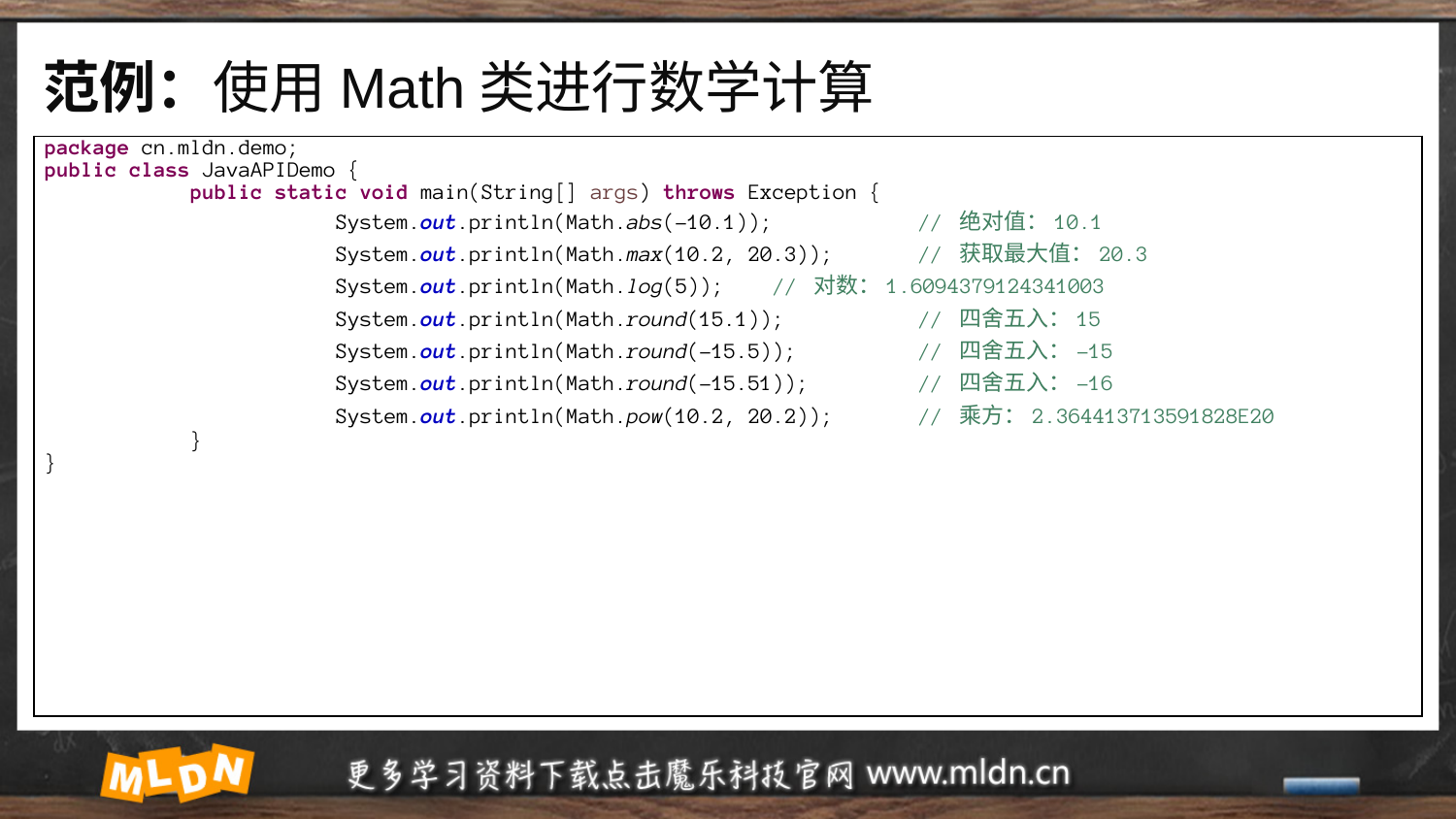

# 范例：使用Math类进行数学计算
| package cn.mldn.demo; public class JavaAPIDemo { public static void main(String[] args) throws Exception { System.out.println(Math.abs(-10.1)); // 绝对值：10.1 System.out.println(Math.max(10.2, 20.3)); // 获取最大值：20.3 System.out.println(Math.log(5)); // 对数：1.6094379124341003 System.out.println(Math.round(15.1)); // 四舍五入：15 System.out.println(Math.round(-15.5)); // 四舍五入：-15 System.out.println(Math.round(-15.51)); // 四舍五入：-16 System.out.println(Math.pow(10.2, 20.2)); // 乘方：2.364413713591828E20 } } |
| --- |